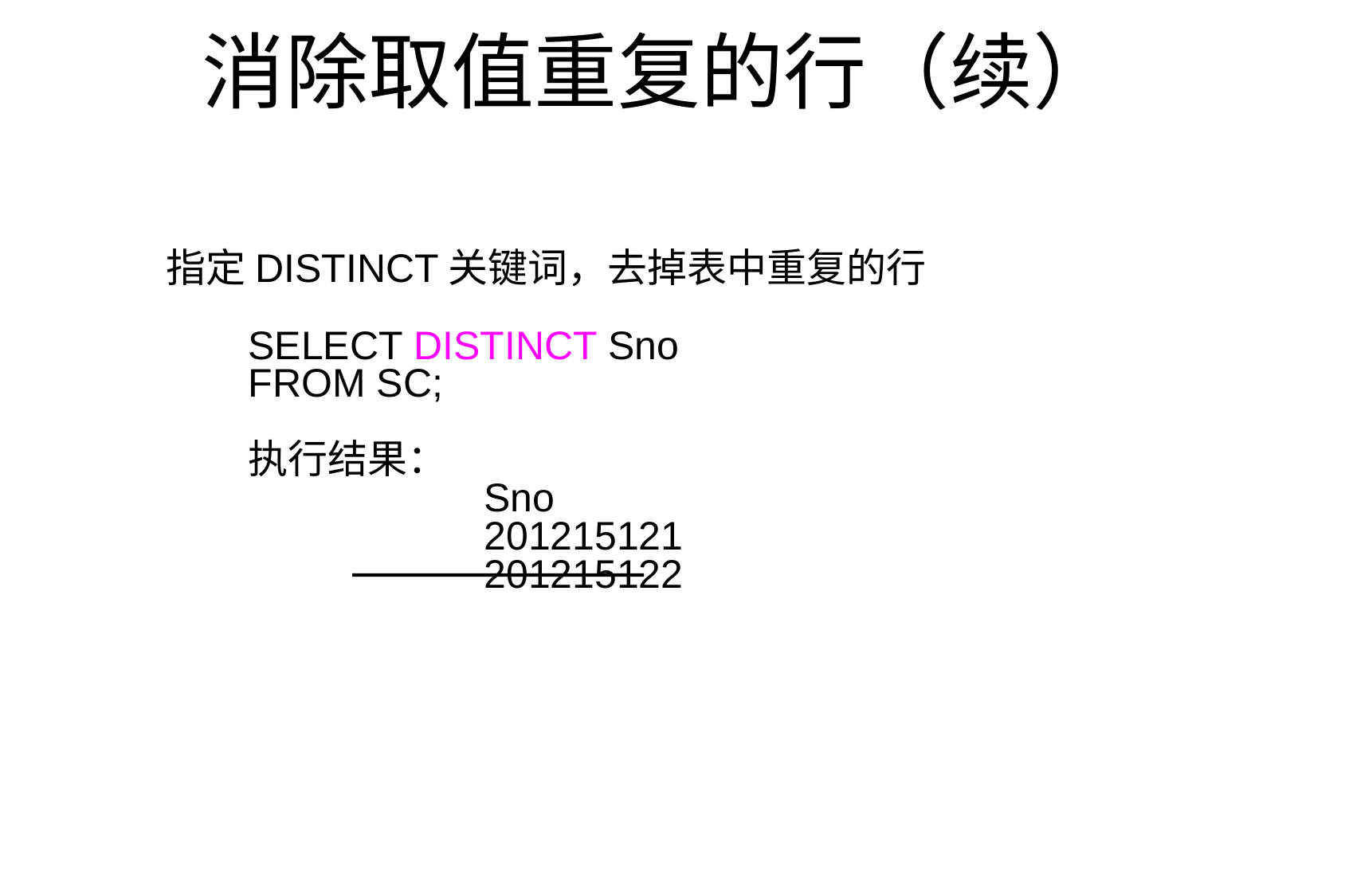

消除取值重复的行（续）
指定DISTINCT关键词，去掉表中重复的行

SELECT DISTINCT Sno
FROM SC;

执行结果：
		Sno
		201215121
		201215122